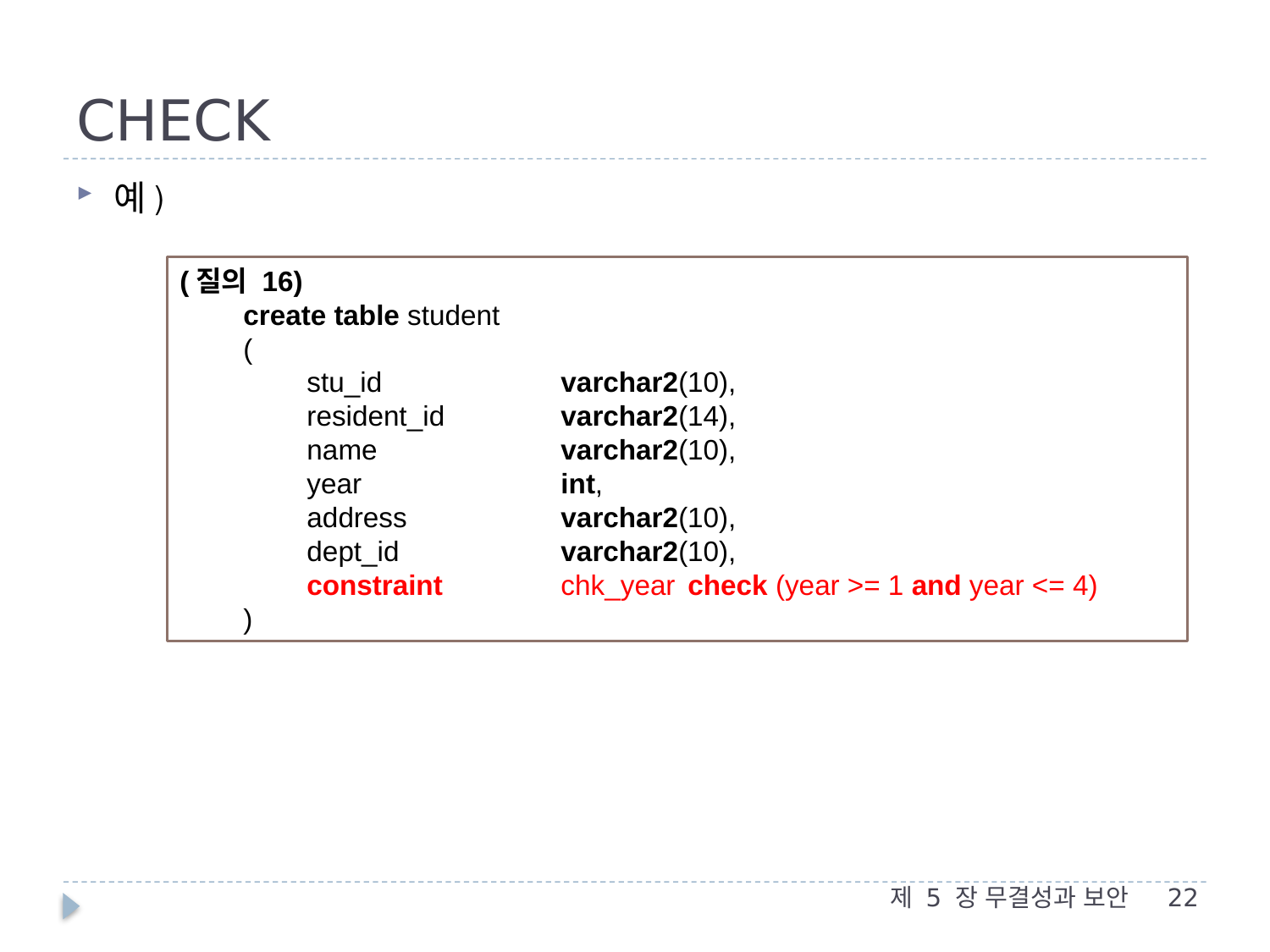

# CHECK
예)
(질의 16)
create table student
(
stu_id		varchar2(10),
resident_id	varchar2(14),
name		varchar2(10),
year		int,
address		varchar2(10),
dept_id		varchar2(10),
constraint 	chk_year 	check (year >= 1 and year <= 4)
)
제 5 장 무결성과 보안
22